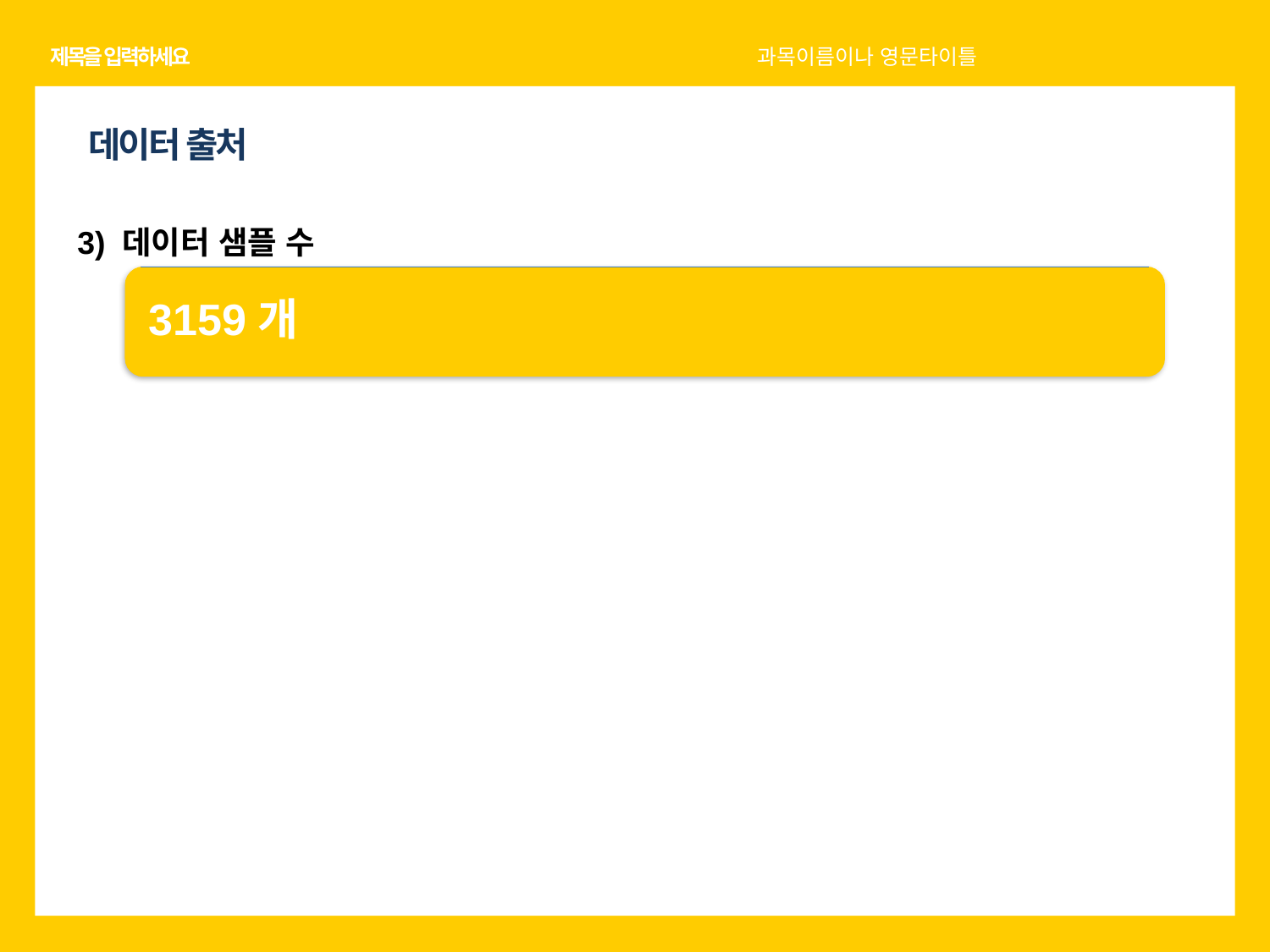

제목을 입력하세요
과목이름이나 영문타이틀

 데이터 출처
3) 데이터 샘플 수

3159개